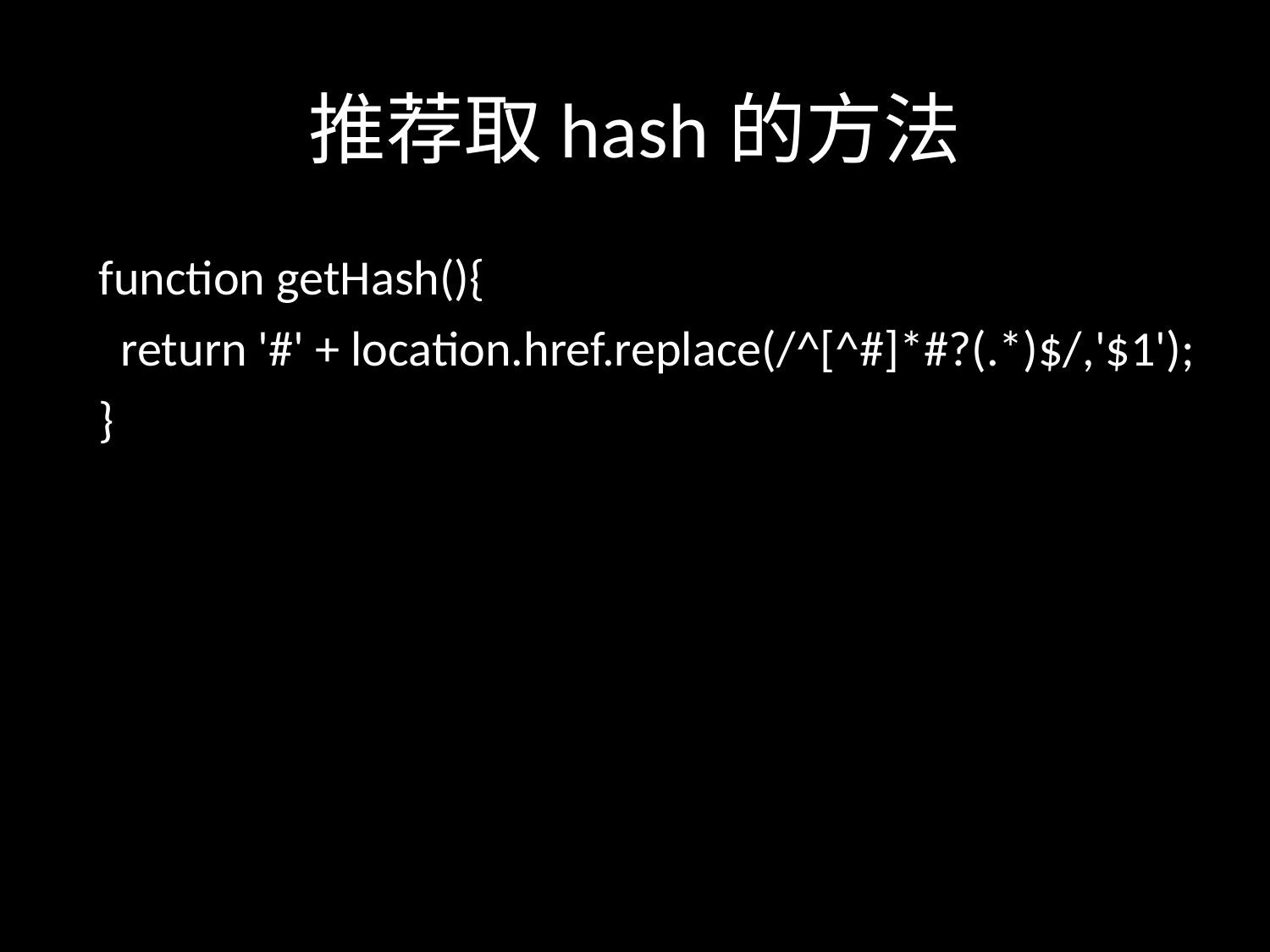

# 推荐取hash的方法
function getHash(){
  return '#' + location.href.replace(/^[^#]*#?(.*)$/,'$1');
}